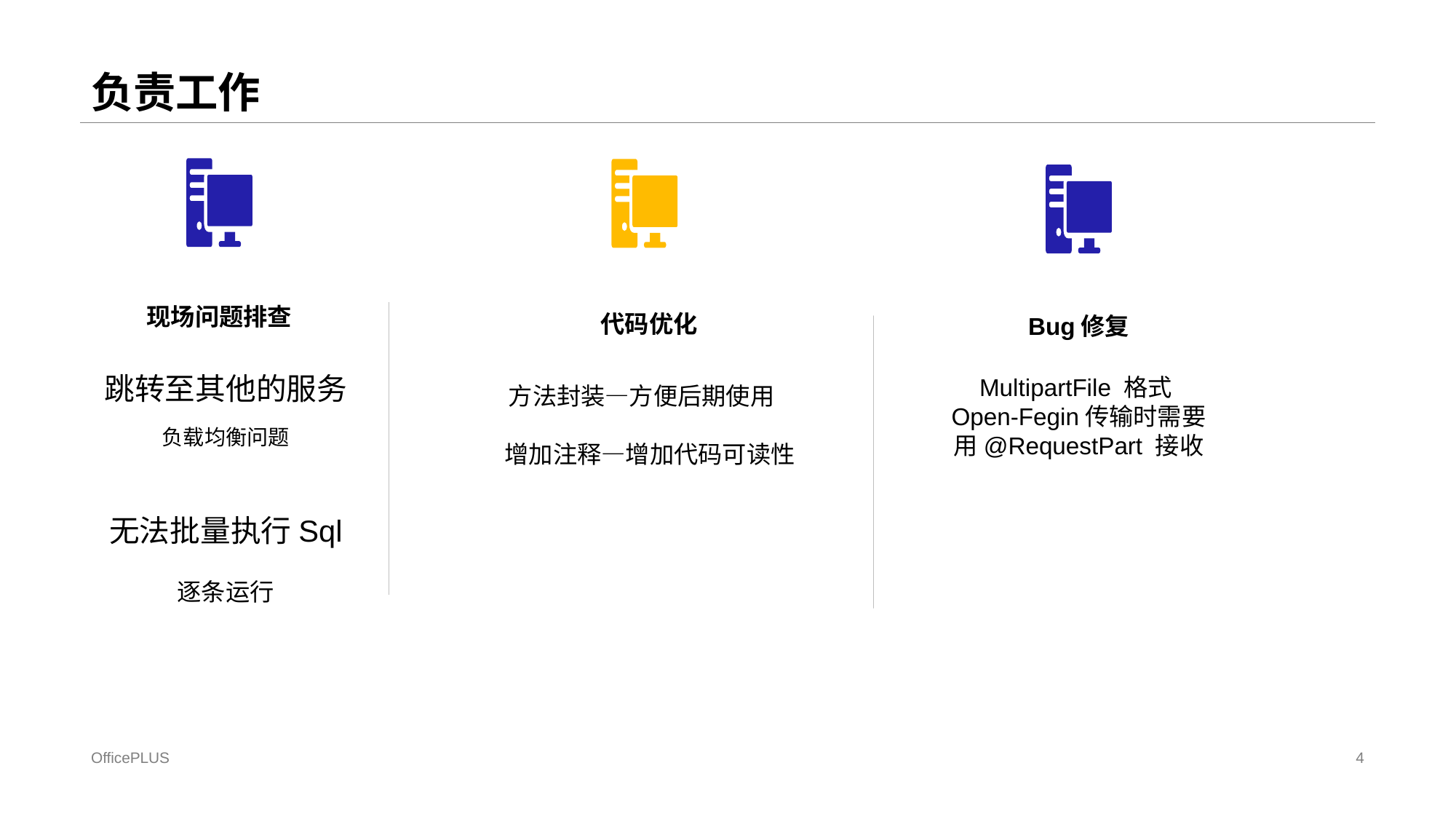

# 负责工作

现场问题排查

代码优化
方法封装—方便后期使用

  增加注释—增加代码可读性
Bug修复

MultipartFile 格式Open-Fegin传输时需要用@RequestPart 接收

跳转至其他的服务
负载均衡问题

无法批量执行Sql

逐条运行
OfficePLUS
4